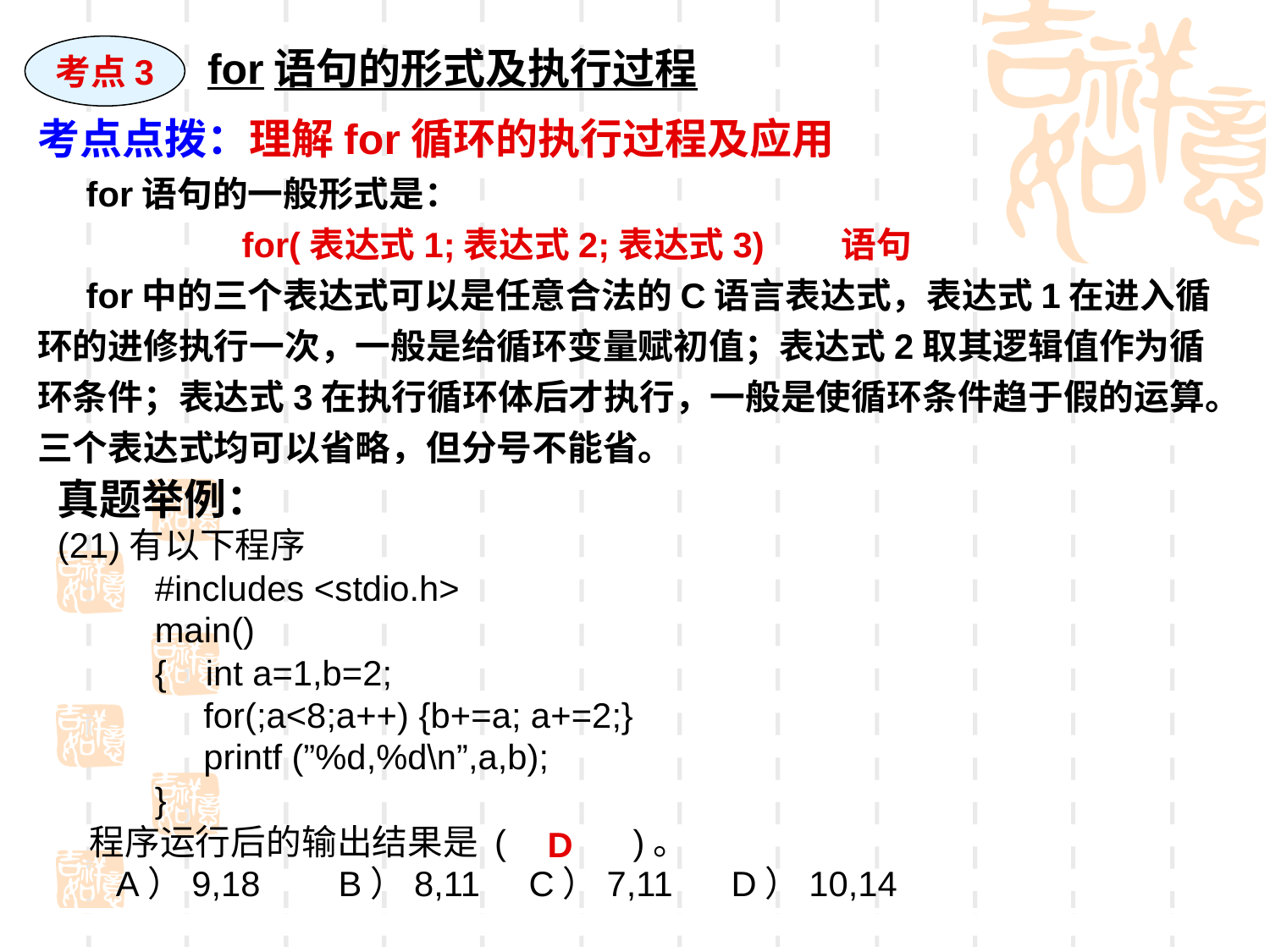

考点3
for语句的形式及执行过程
考点点拨：理解for循环的执行过程及应用
     for语句的一般形式是：
                     for(表达式1;表达式2;表达式3)       语句
     for中的三个表达式可以是任意合法的C语言表达式，表达式1在进入循环的进修执行一次，一般是给循环变量赋初值；表达式2取其逻辑值作为循环条件；表达式3在执行循环体后才执行，一般是使循环条件趋于假的运算。三个表达式均可以省略，但分号不能省。
真题举例：
(21)有以下程序
          #includes <stdio.h>
          main()
          {    int a=1,b=2;
               for(;a<8;a++) {b+=a; a+=2;}
               printf (”%d,%d\n”,a,b);
          }
   程序运行后的输出结果是 (             )。
      A）9,18        B）8,11     C）7,11      D）10,14
D